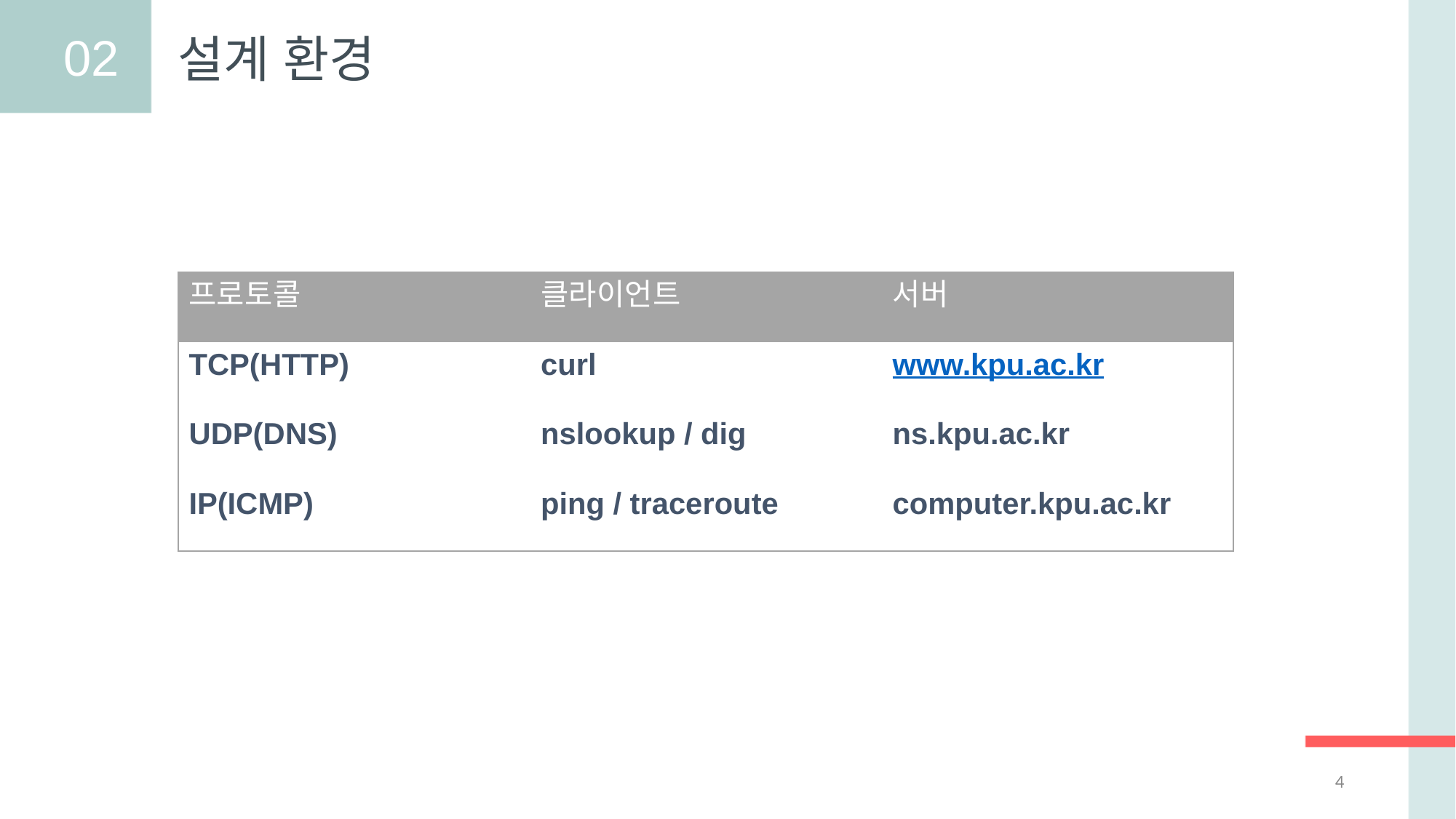

02
설계 환경
| 프로토콜 | 클라이언트 | 서버 |
| --- | --- | --- |
| TCP(HTTP) | curl | www.kpu.ac.kr |
| UDP(DNS) | nslookup / dig | ns.kpu.ac.kr |
| IP(ICMP) | ping / traceroute | computer.kpu.ac.kr |
4